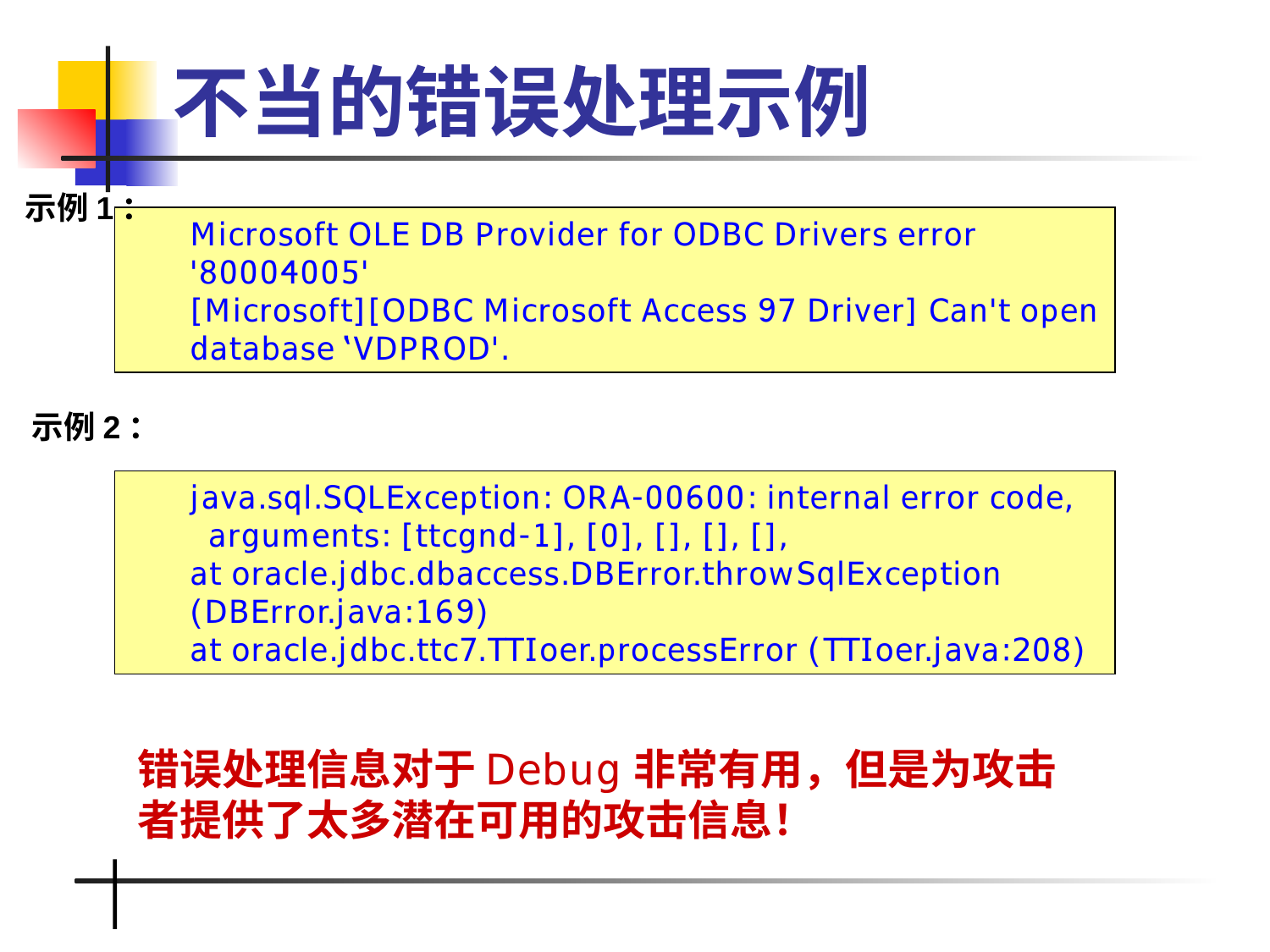

# 不当的错误处理示例
示例1：
Microsoft OLE DB Provider for ODBC Drivers error '80004005'
[Microsoft][ODBC Microsoft Access 97 Driver] Can't open database ‘VDPROD'.
示例2：
java.sql.SQLException: ORA-00600: internal error code,     arguments: [ttcgnd-1], [0], [], [], [],
at oracle.jdbc.dbaccess.DBError.throwSqlException (DBError.java:169)
at oracle.jdbc.ttc7.TTIoer.processError (TTIoer.java:208)
错误处理信息对于Debug非常有用，但是为攻击者提供了太多潜在可用的攻击信息！